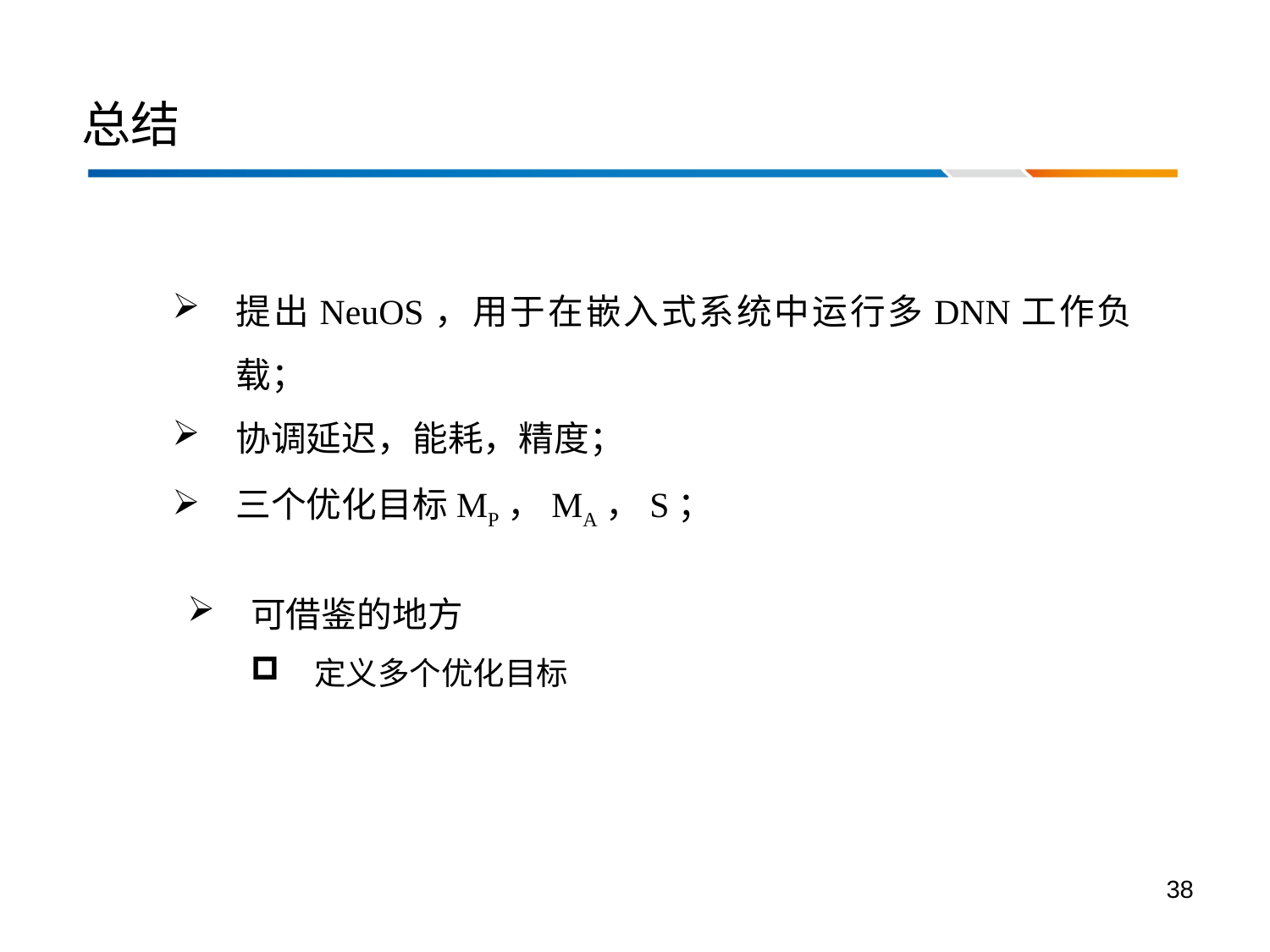

# 总结
提出NeuOS，用于在嵌入式系统中运行多DNN工作负载；
协调延迟，能耗，精度；
三个优化目标MP，MA，S；
可借鉴的地方
定义多个优化目标
38